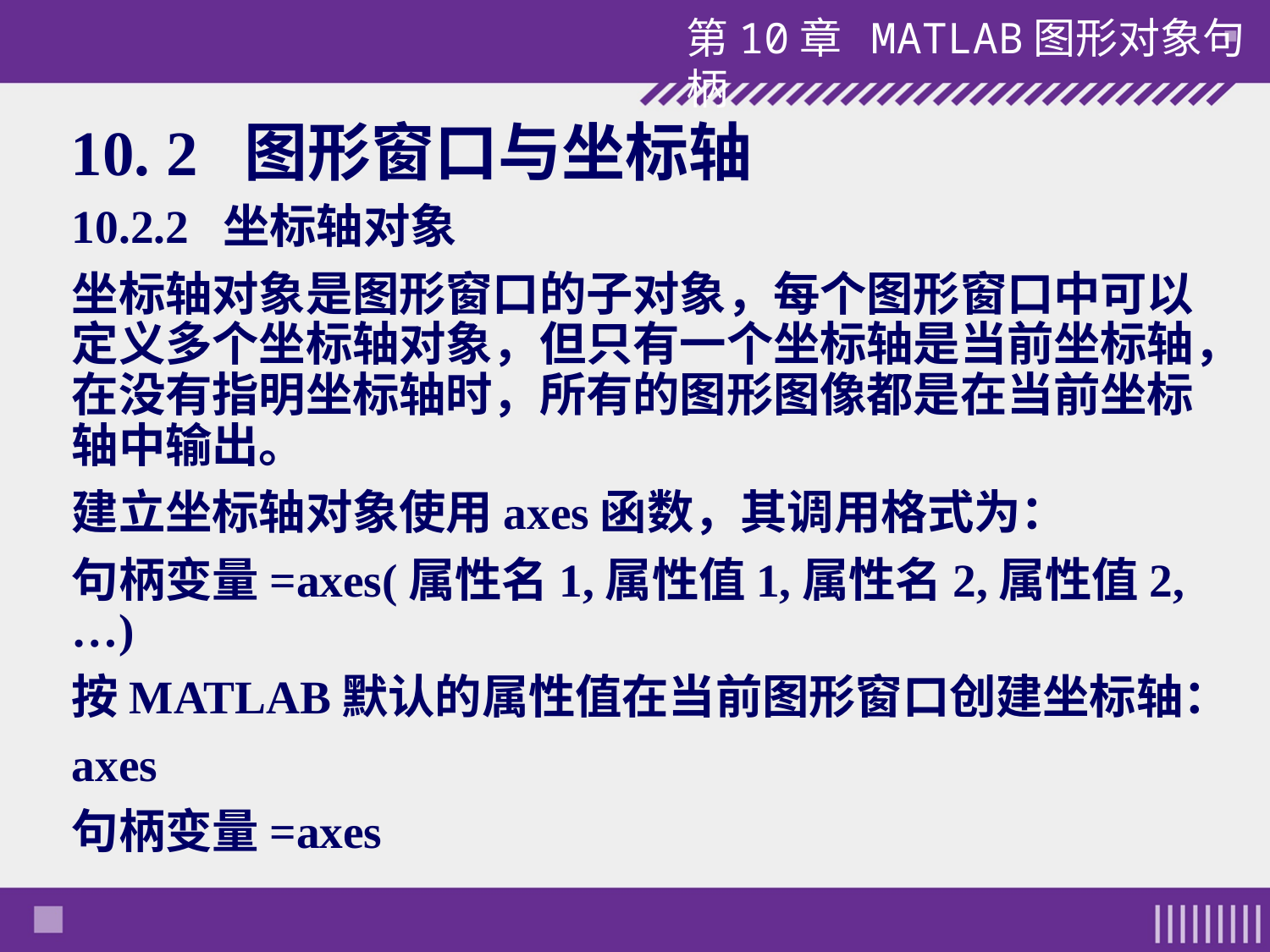

# 10. 2  图形窗口与坐标轴
10.2.2  坐标轴对象
坐标轴对象是图形窗口的子对象，每个图形窗口中可以定义多个坐标轴对象，但只有一个坐标轴是当前坐标轴，在没有指明坐标轴时，所有的图形图像都是在当前坐标轴中输出。
建立坐标轴对象使用axes函数，其调用格式为：
句柄变量=axes(属性名1,属性值1,属性名2,属性值2,…)
按MATLAB默认的属性值在当前图形窗口创建坐标轴：
axes
句柄变量=axes